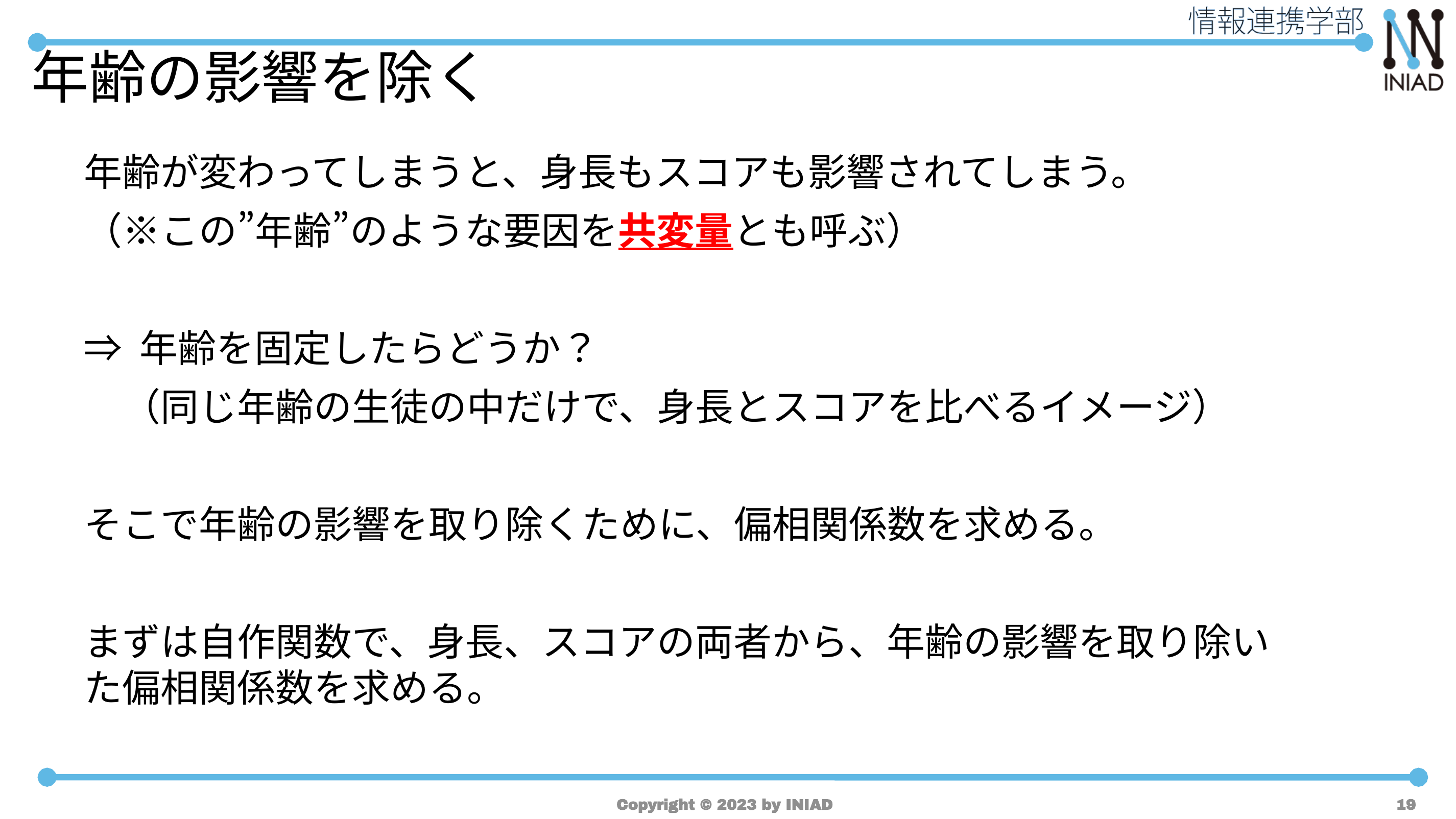

# 年齢の影響を除く
年齢が変わってしまうと、身長もスコアも影響されてしまう。
（※この”年齢”のような要因を共変量とも呼ぶ）

⇒ 年齢を固定したらどうか？
　（同じ年齢の生徒の中だけで、身長とスコアを比べるイメージ）

そこで年齢の影響を取り除くために、偏相関係数を求める。

まずは自作関数で、身長、スコアの両者から、年齢の影響を取り除いた偏相関係数を求める。

Copyright © 2023 by INIAD
19